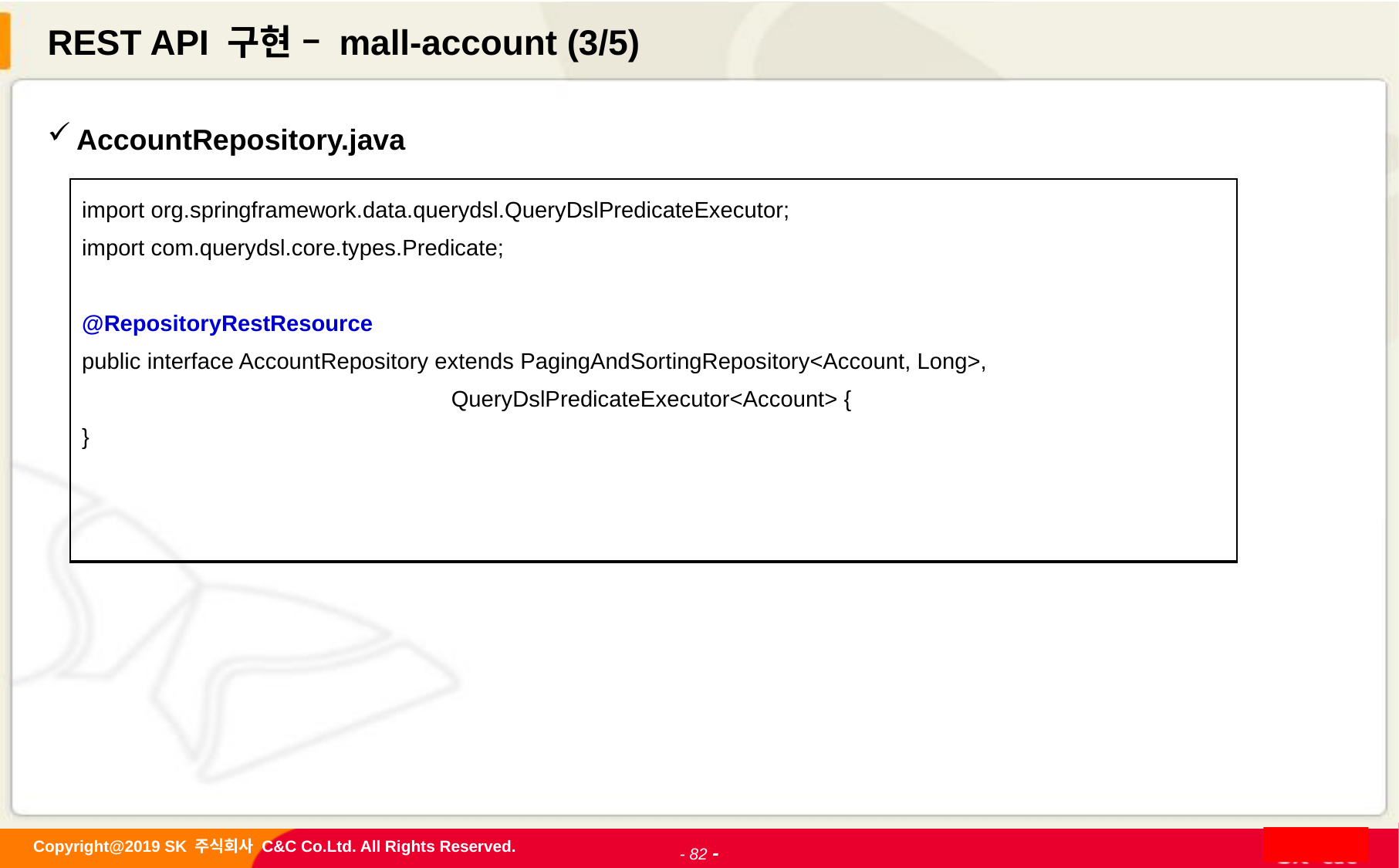

# REST API 구현 – mall-account (3/5)
AccountRepository.java

| import org.springframework.data.querydsl.QueryDslPredicateExecutor; import com.querydsl.core.types.Predicate; @RepositoryRestResource public interface AccountRepository extends PagingAndSortingRepository<Account, Long>, QueryDslPredicateExecutor<Account> { } |
| --- |